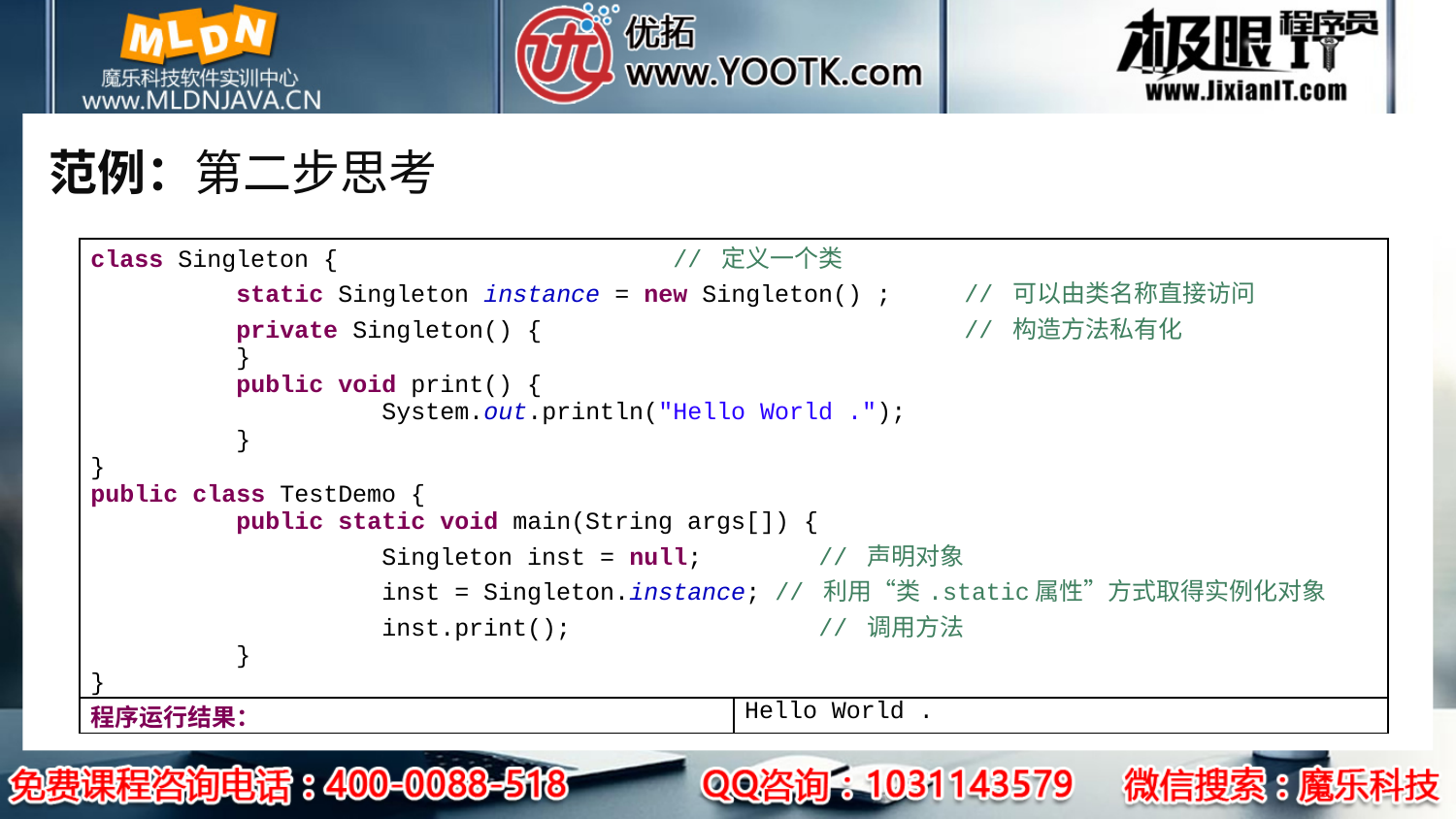

# 范例：第二步思考
| class Singleton { // 定义一个类 static Singleton instance = new Singleton() ; // 可以由类名称直接访问 private Singleton() { // 构造方法私有化 } public void print() { System.out.println("Hello World ."); } } public class TestDemo { public static void main(String args[]) { Singleton inst = null; // 声明对象 inst = Singleton.instance; // 利用“类.static属性”方式取得实例化对象 inst.print(); // 调用方法 } } |  |
| --- | --- |
| 程序运行结果： | Hello World . |